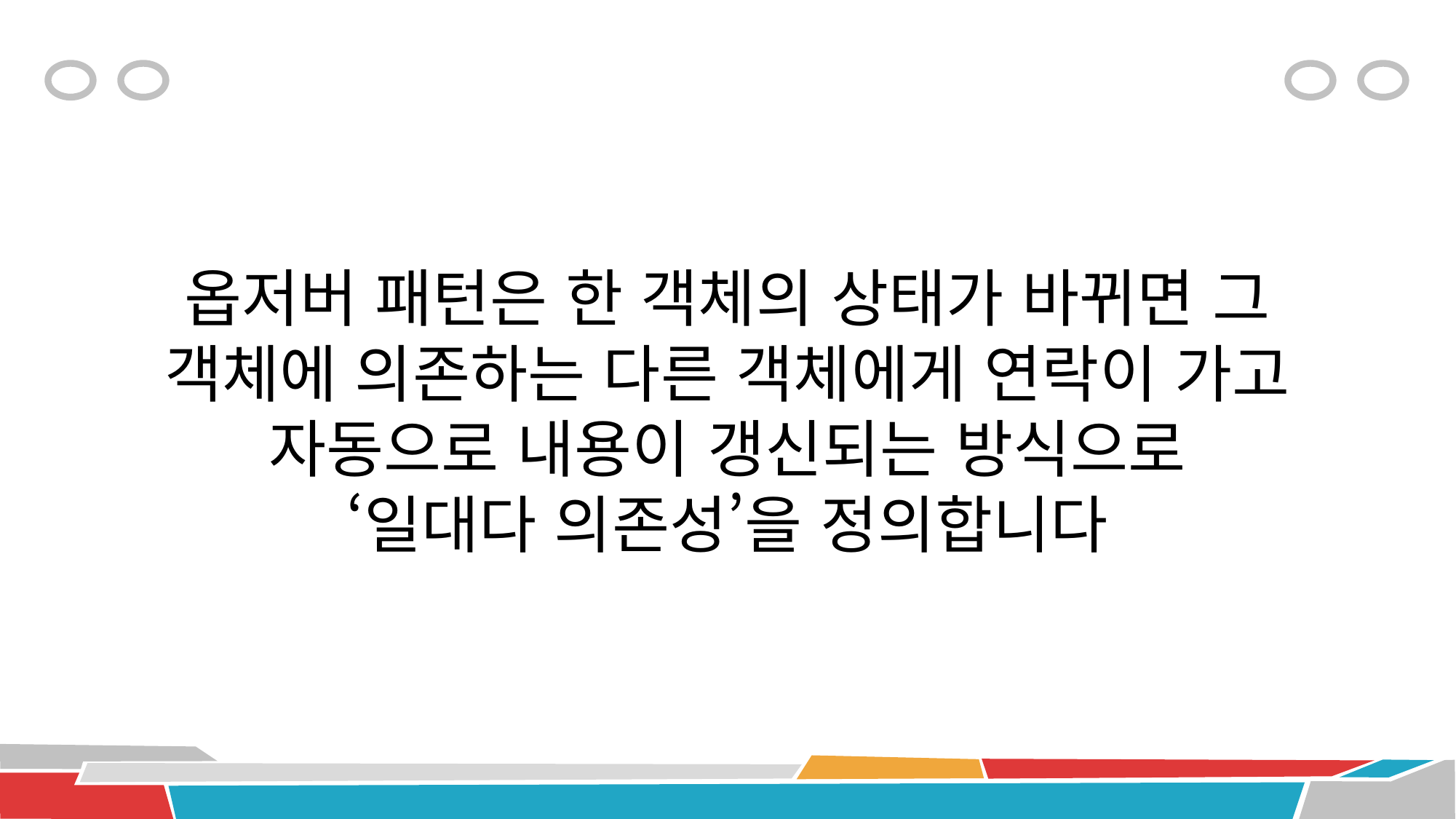

# 옵저버 패턴은 한 객체의 상태가 바뀌면 그 객체에 의존하는 다른 객체에게 연락이 가고 자동으로 내용이 갱신되는 방식으로 ‘일대다 의존성’을 정의합니다